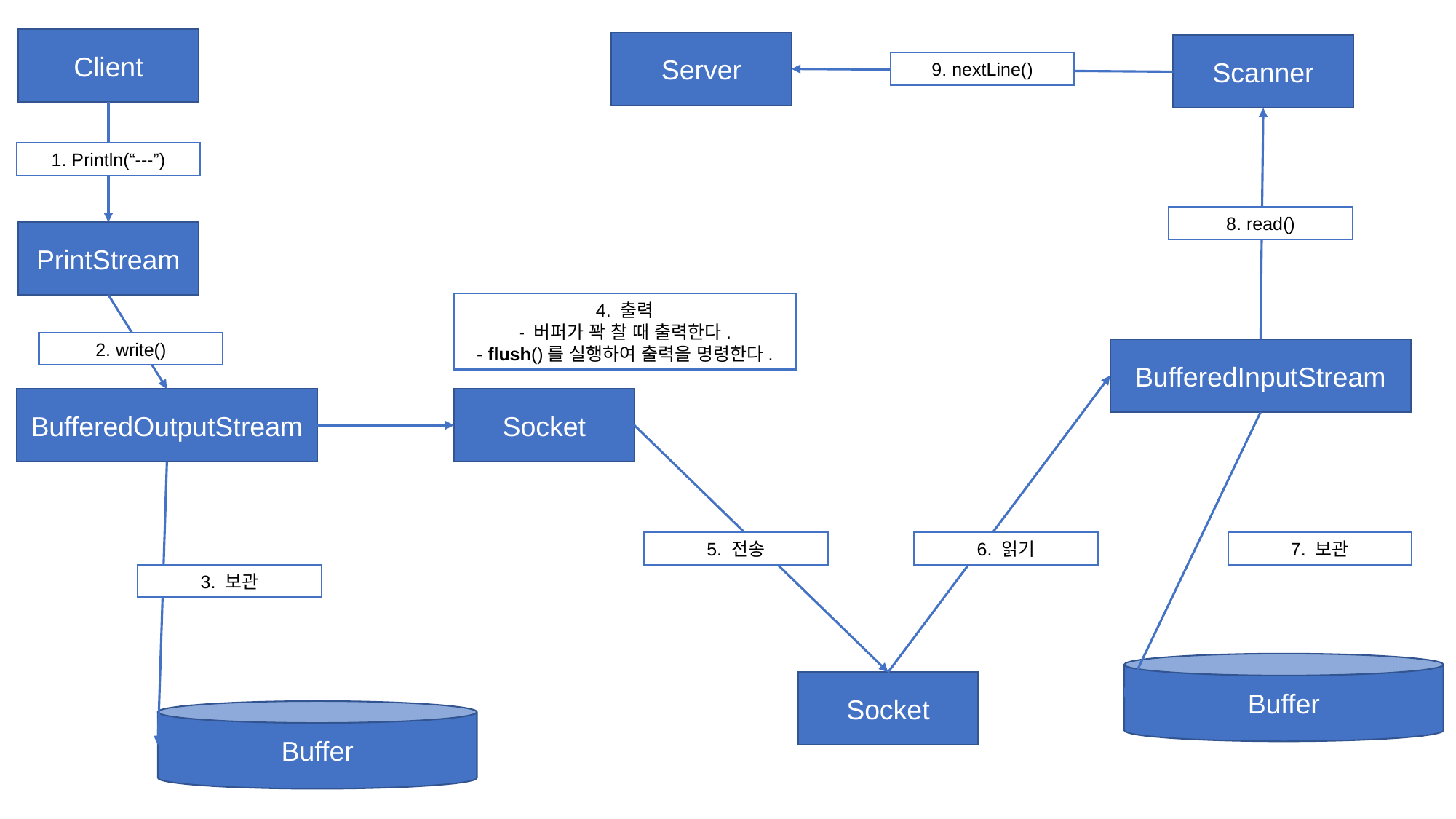

Client
Server
Scanner
9. nextLine()
1. Println(“---”)
8. read()
PrintStream
4. 출력
- 버퍼가 꽉 찰 때 출력한다.
- flush()를 실행하여 출력을 명령한다.
2. write()
BufferedInputStream
BufferedOutputStream
Socket
5. 전송
6. 읽기
7. 보관
3. 보관
Buffer
Socket
Buffer